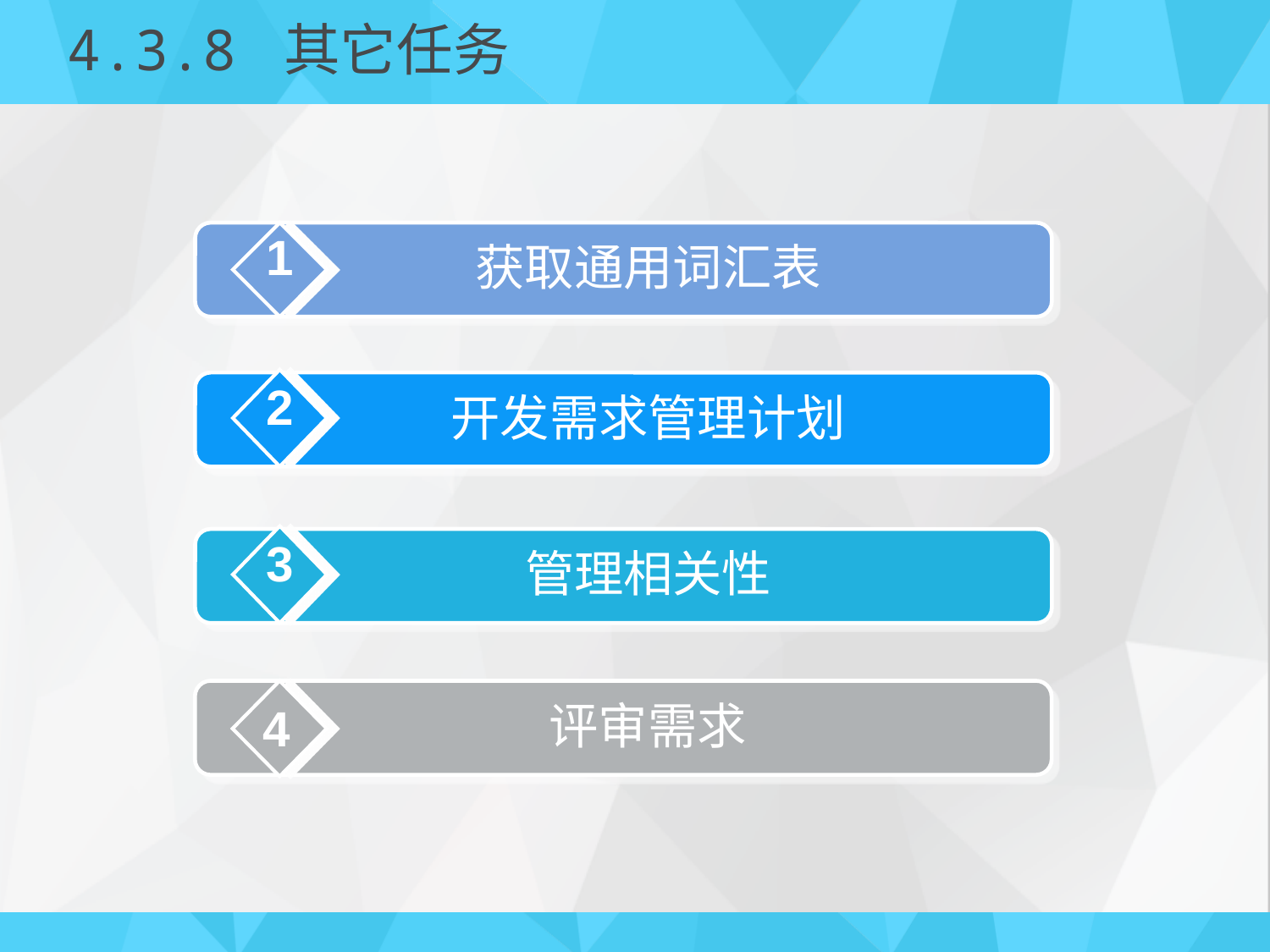

# 4.3.8 其它任务
1

获取通用词汇表

2

开发需求管理计划

3

管理相关性

评审需求
4
4